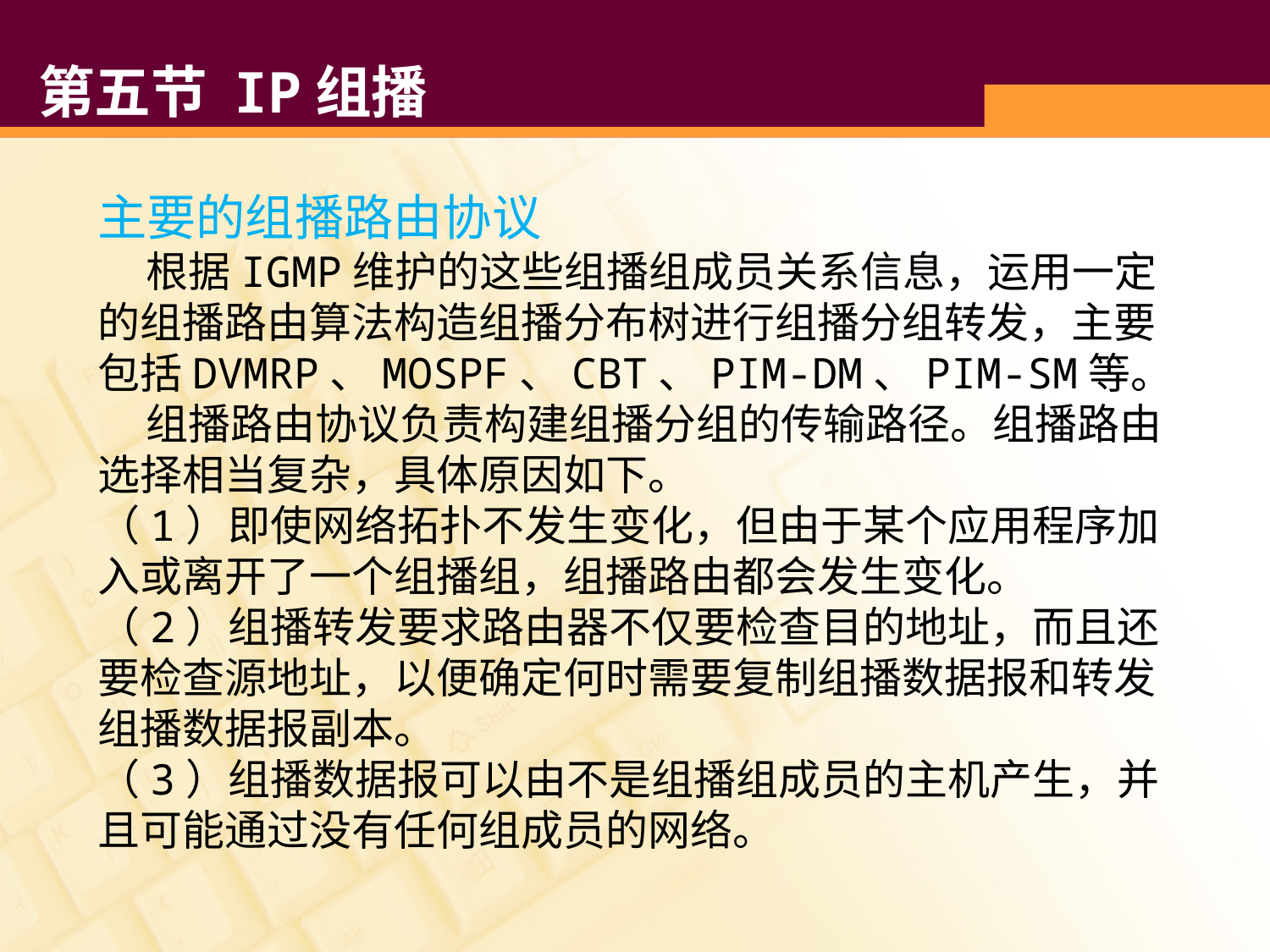

# 第五节 IP组播
主要的组播路由协议
    根据IGMP维护的这些组播组成员关系信息，运用一定的组播路由算法构造组播分布树进行组播分组转发，主要包括DVMRP、MOSPF、CBT、PIM-DM、PIM-SM等。
    组播路由协议负责构建组播分组的传输路径。组播路由选择相当复杂，具体原因如下。
（1）即使网络拓扑不发生变化，但由于某个应用程序加入或离开了一个组播组，组播路由都会发生变化。
（2）组播转发要求路由器不仅要检查目的地址，而且还要检查源地址，以便确定何时需要复制组播数据报和转发组播数据报副本。
（3）组播数据报可以由不是组播组成员的主机产生，并且可能通过没有任何组成员的网络。